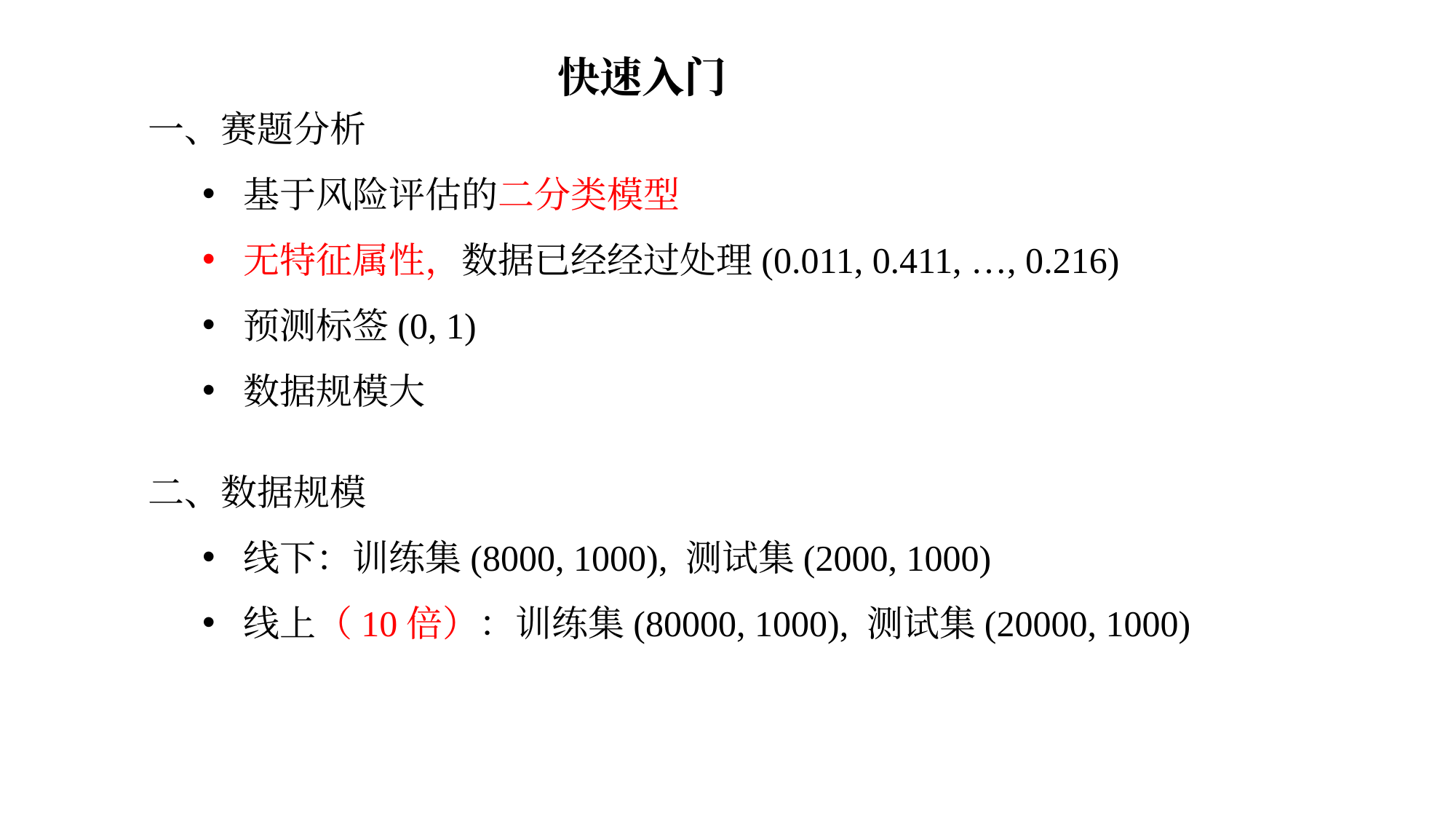

快速入门
一、赛题分析
基于风险评估的二分类模型
无特征属性，数据已经经过处理(0.011, 0.411, …, 0.216)
预测标签(0, 1)
数据规模大

二、数据规模
线下：训练集(8000, 1000), 测试集(2000, 1000)
线上（10倍）：训练集(80000, 1000), 测试集(20000, 1000)